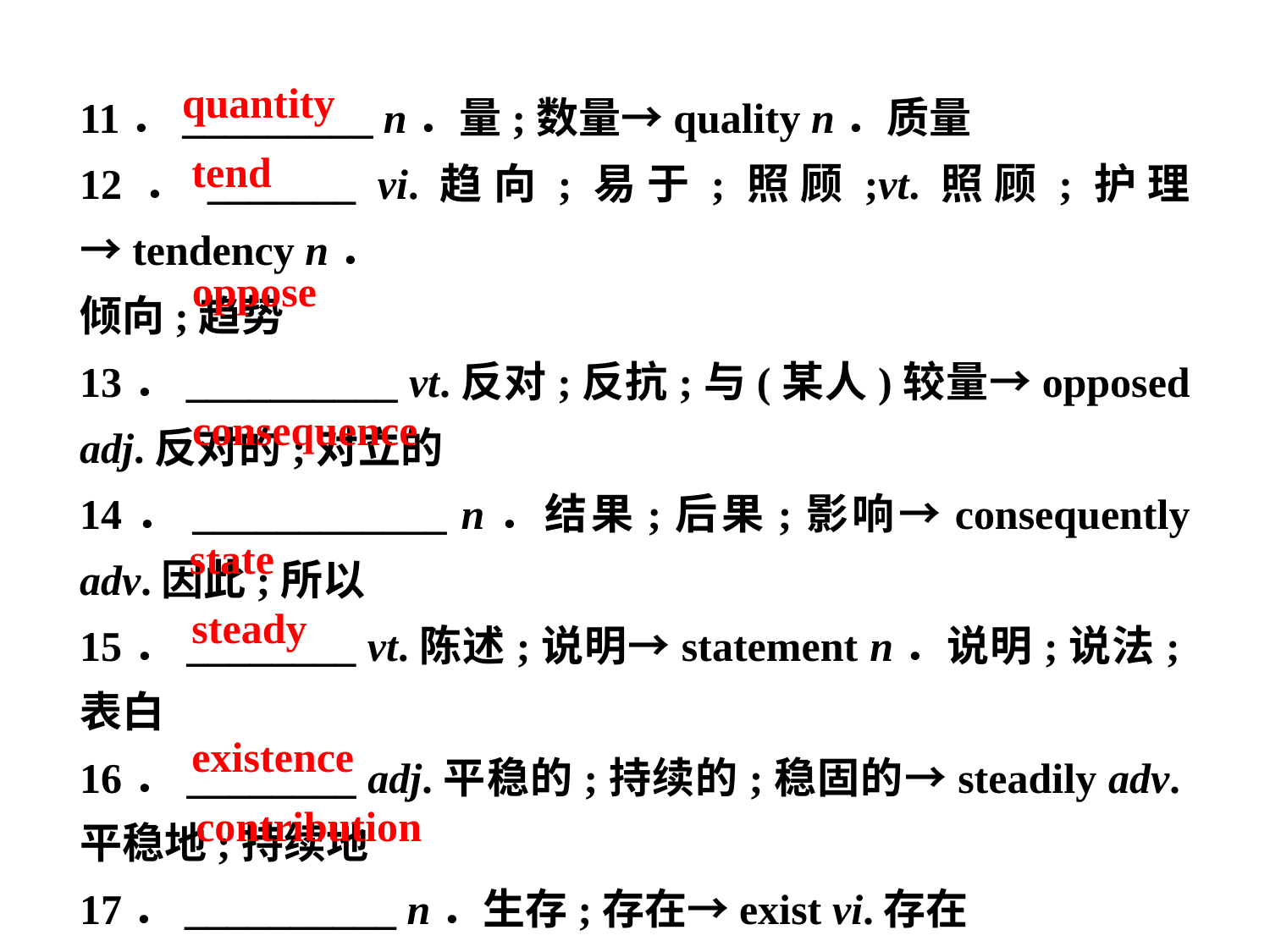

11．_________ n．量;数量→quality n．质量
12．_______ vi.趋向;易于;照顾;vt.照顾;护理→tendency n．
倾向;趋势
13．__________ vt.反对;反抗;与(某人)较量→opposed adj.反对的;对立的
14．____________ n．结果;后果;影响→consequently adv.因此;所以
15．________ vt.陈述;说明→statement n．说明;说法;表白
16．________ adj.平稳的;持续的;稳固的→steadily adv.平稳地;持续地
17．__________ n．生存;存在→exist vi.存在
18．______________n．贡献→contribute v．贡献;撰稿

quantity
tend
oppose
consequence
state
steady
existence
contribution